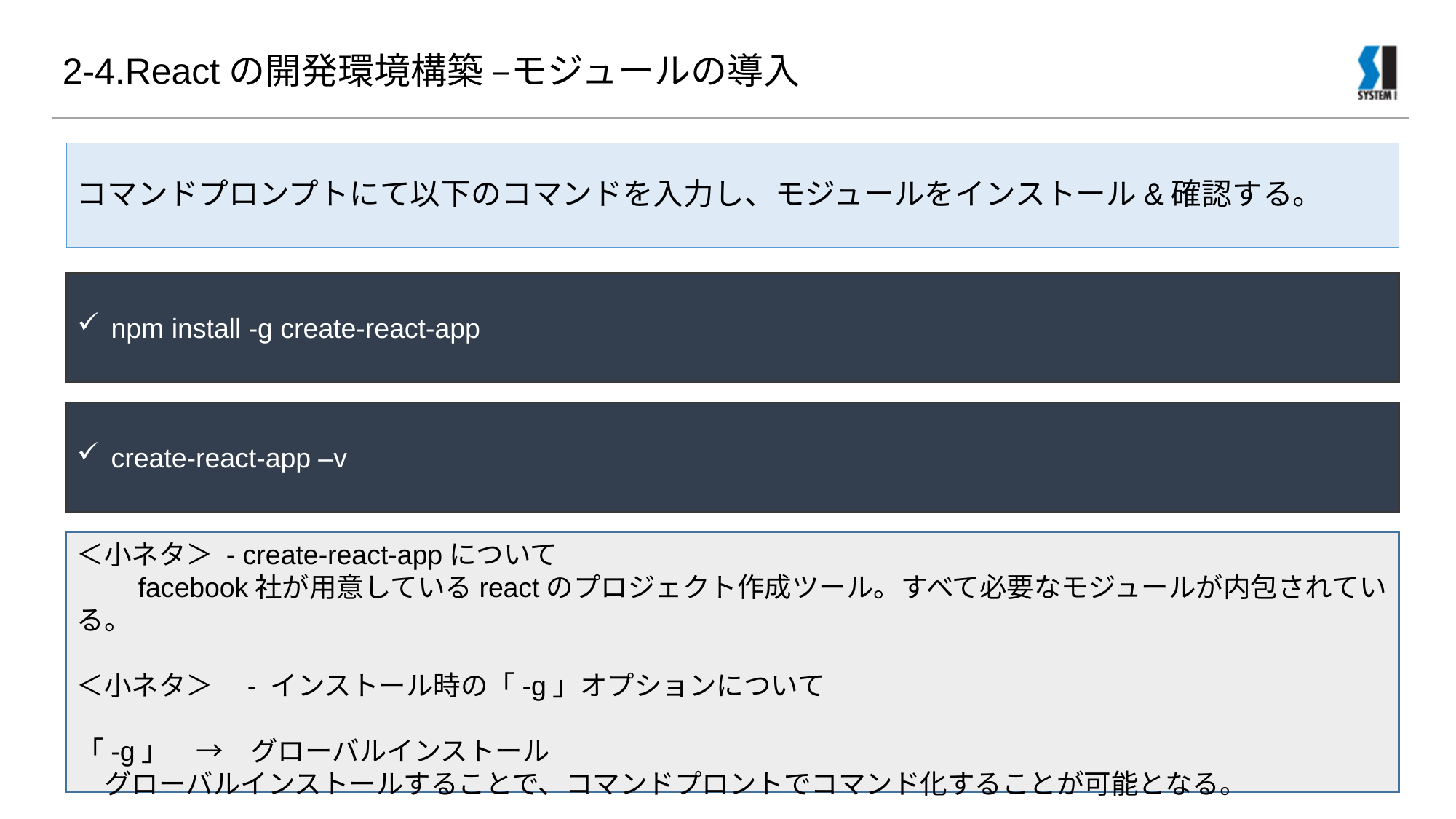

# 2-4.Reactの開発環境構築 –モジュールの導入
コマンドプロンプトにて以下のコマンドを入力し、モジュールをインストール&確認する。
npm install -g create-react-app
create-react-app –v
＜小ネタ＞ - create-react-appについて
　　facebook社が用意しているreactのプロジェクト作成ツール。すべて必要なモジュールが内包されている。

＜小ネタ＞　- インストール時の「-g」オプションについて

「-g」　→　グローバルインストール
　グローバルインストールすることで、コマンドプロントでコマンド化することが可能となる。